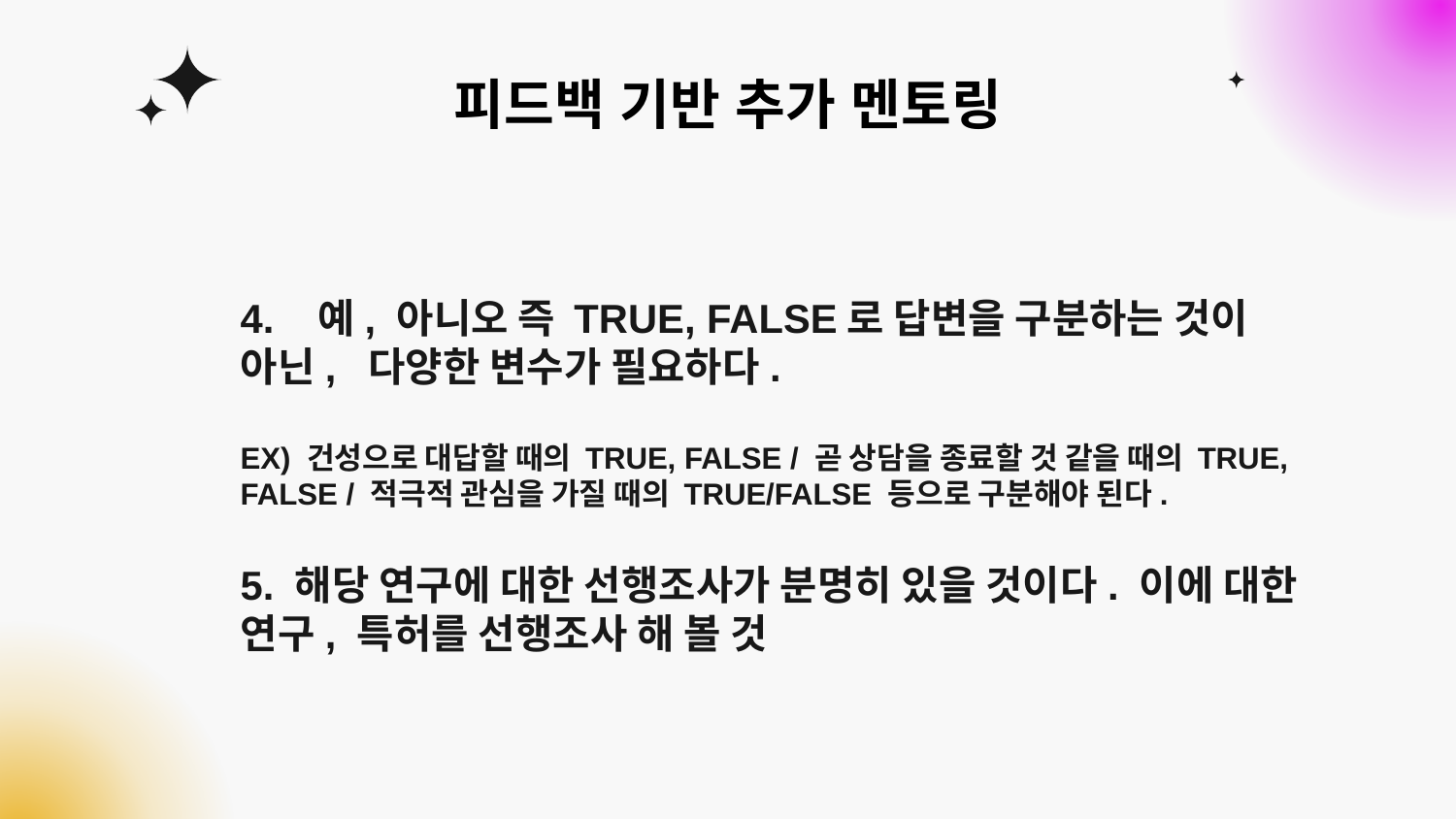

# 피드백 기반 추가 멘토링

4.   예, 아니오 즉 TRUE, FALSE로 답변을 구분하는 것이   아닌,  다양한 변수가 필요하다.

EX) 건성으로 대답할 때의 TRUE, FALSE / 곧 상담을 종료할 것 같을 때의 TRUE, FALSE / 적극적 관심을 가질 때의 TRUE/FALSE 등으로 구분해야 된다.

5. 해당 연구에 대한 선행조사가 분명히 있을 것이다. 이에 대한 연구, 특허를 선행조사 해 볼 것